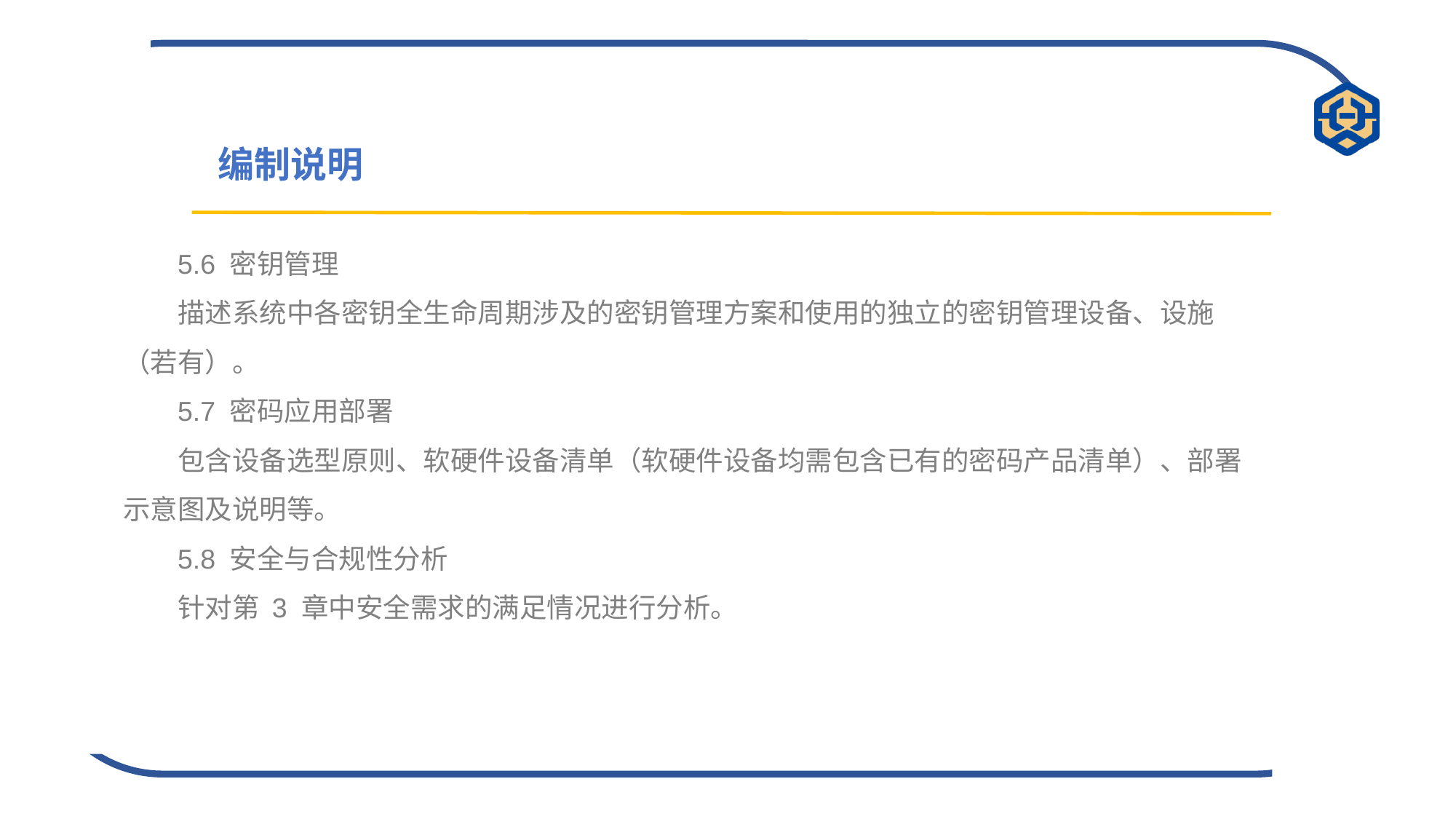

编制说明
5.6 密钥管理
描述系统中各密钥全生命周期涉及的密钥管理方案和使用的独立的密钥管理设备、设施（若有）。
5.7 密码应用部署
包含设备选型原则、软硬件设备清单（软硬件设备均需包含已有的密码产品清单）、部署示意图及说明等。
5.8 安全与合规性分析
针对第 3 章中安全需求的满足情况进行分析。